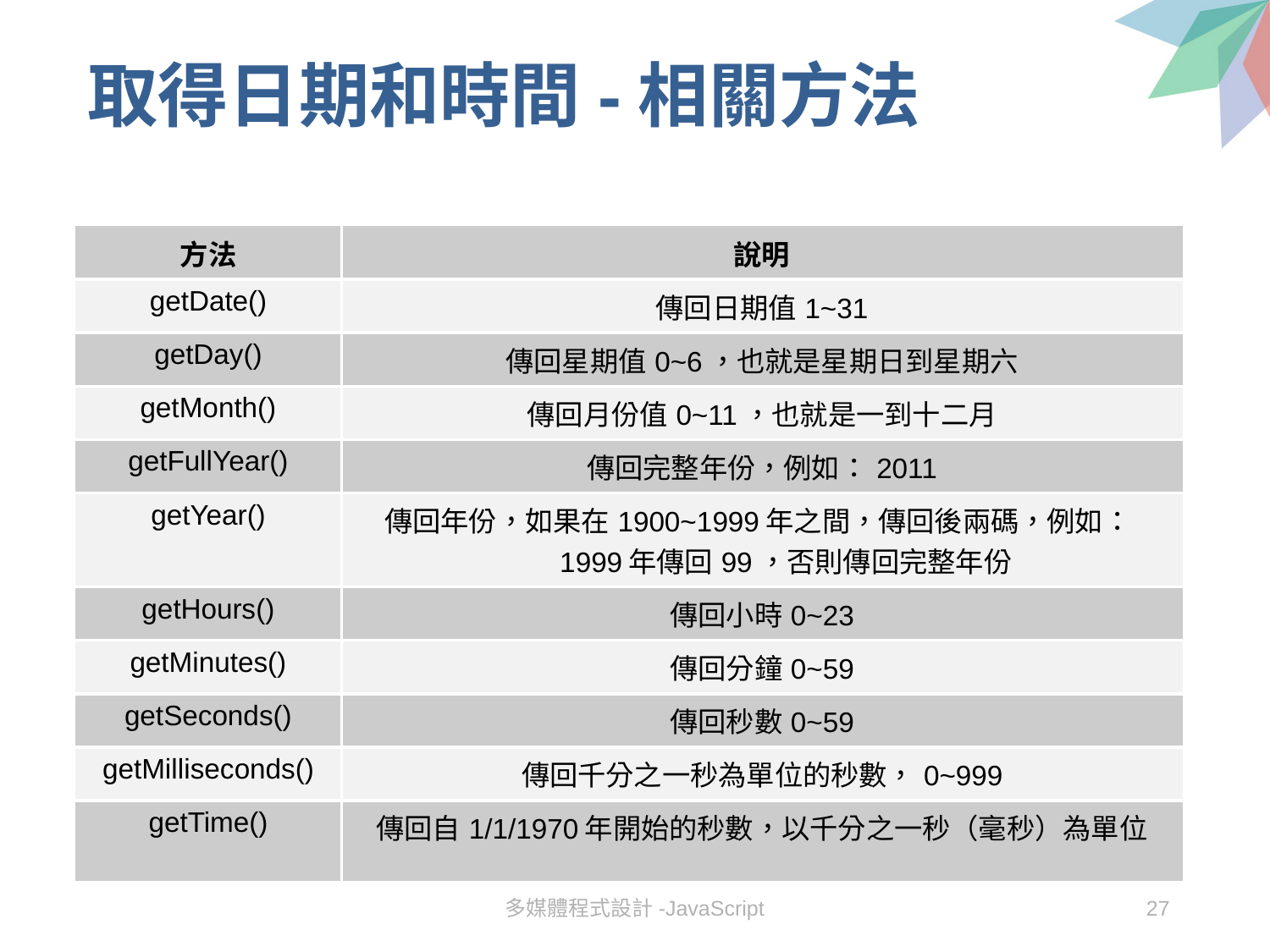

# 取得日期和時間-相關方法
| 方法 | 說明 |
| --- | --- |
| getDate() | 傳回日期值1~31 |
| getDay() | 傳回星期值0~6，也就是星期日到星期六 |
| getMonth() | 傳回月份值0~11，也就是一到十二月 |
| getFullYear() | 傳回完整年份，例如：2011 |
| getYear() | 傳回年份，如果在1900~1999年之間，傳回後兩碼，例如：1999年傳回99，否則傳回完整年份 |
| getHours() | 傳回小時0~23 |
| getMinutes() | 傳回分鐘0~59 |
| getSeconds() | 傳回秒數0~59 |
| getMilliseconds() | 傳回千分之一秒為單位的秒數，0~999 |
| getTime() | 傳回自1/1/1970年開始的秒數，以千分之一秒（毫秒）為單位 |
多媒體程式設計-JavaScript
27